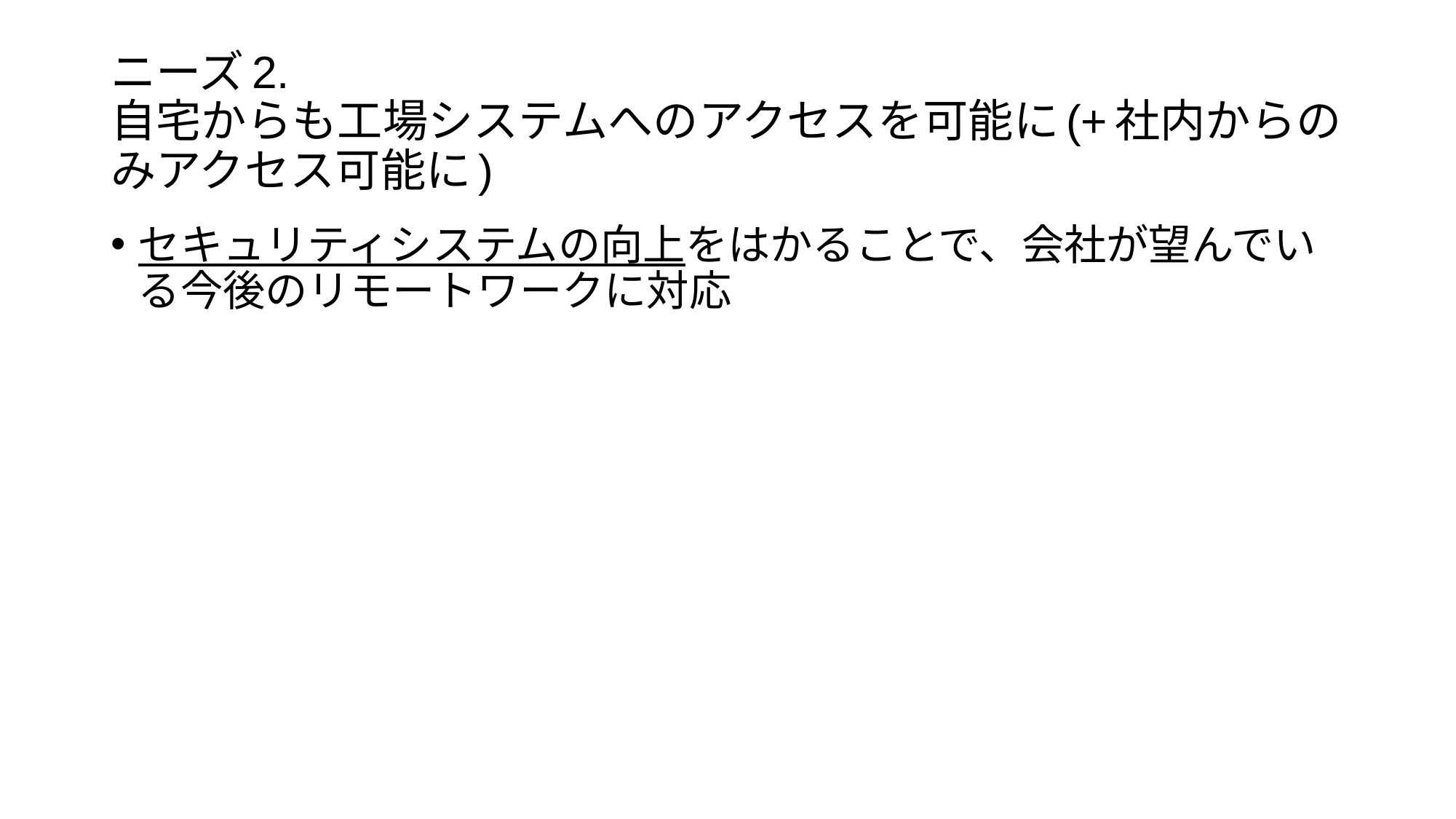

# ニーズ2. 自宅からも工場システムへのアクセスを可能に(+社内からのみアクセス可能に)
セキュリティシステムの向上をはかることで、会社が望んでいる今後のリモートワークに対応